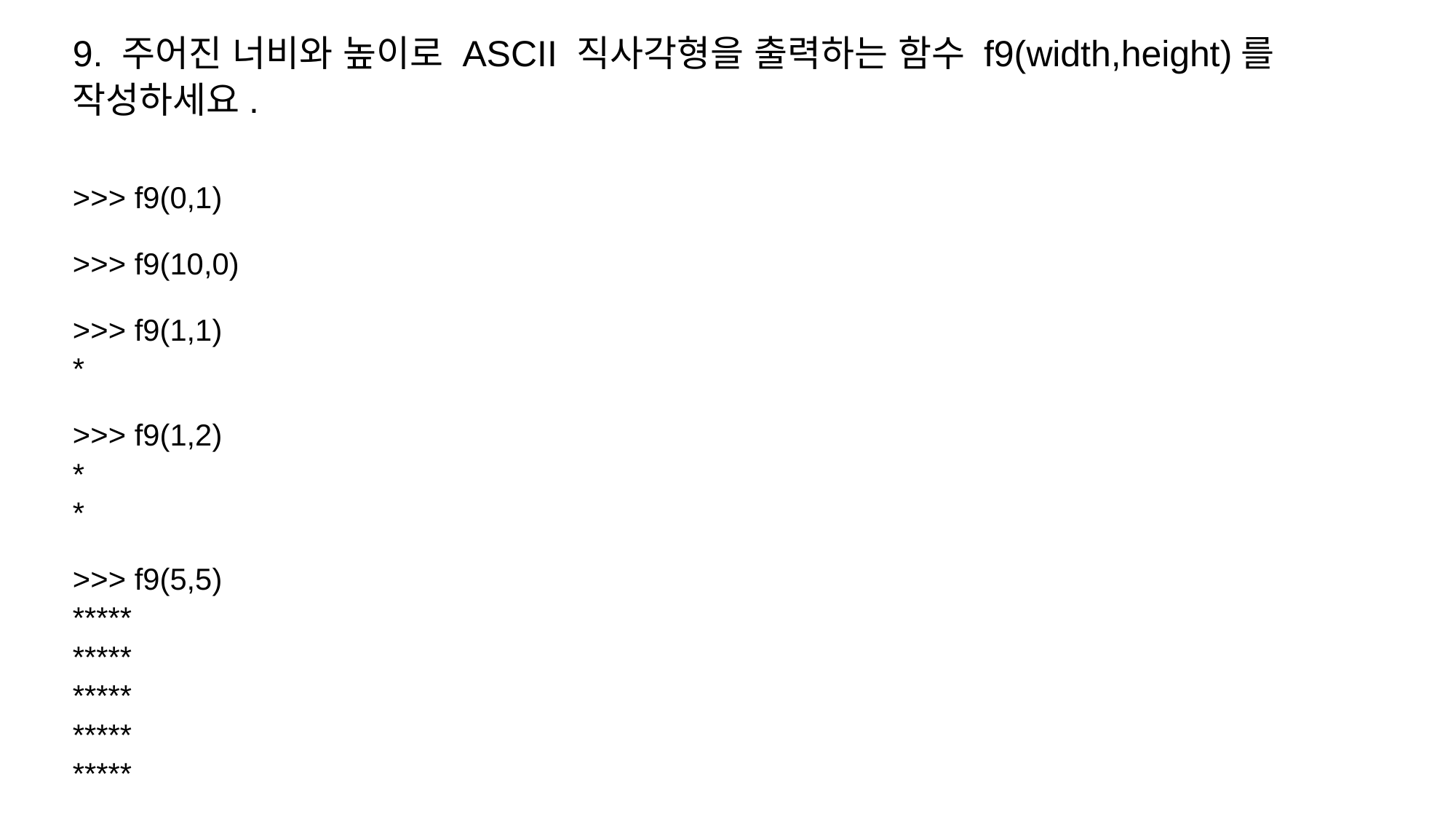

9. 주어진 너비와 높이로 ASCII 직사각형을 출력하는 함수 f9(width,height)를 작성하세요.

>>> f9(0,1)

>>> f9(10,0)

>>> f9(1,1)
*

>>> f9(1,2)
*
*

>>> f9(5,5)
*****
*****
*****
*****
*****